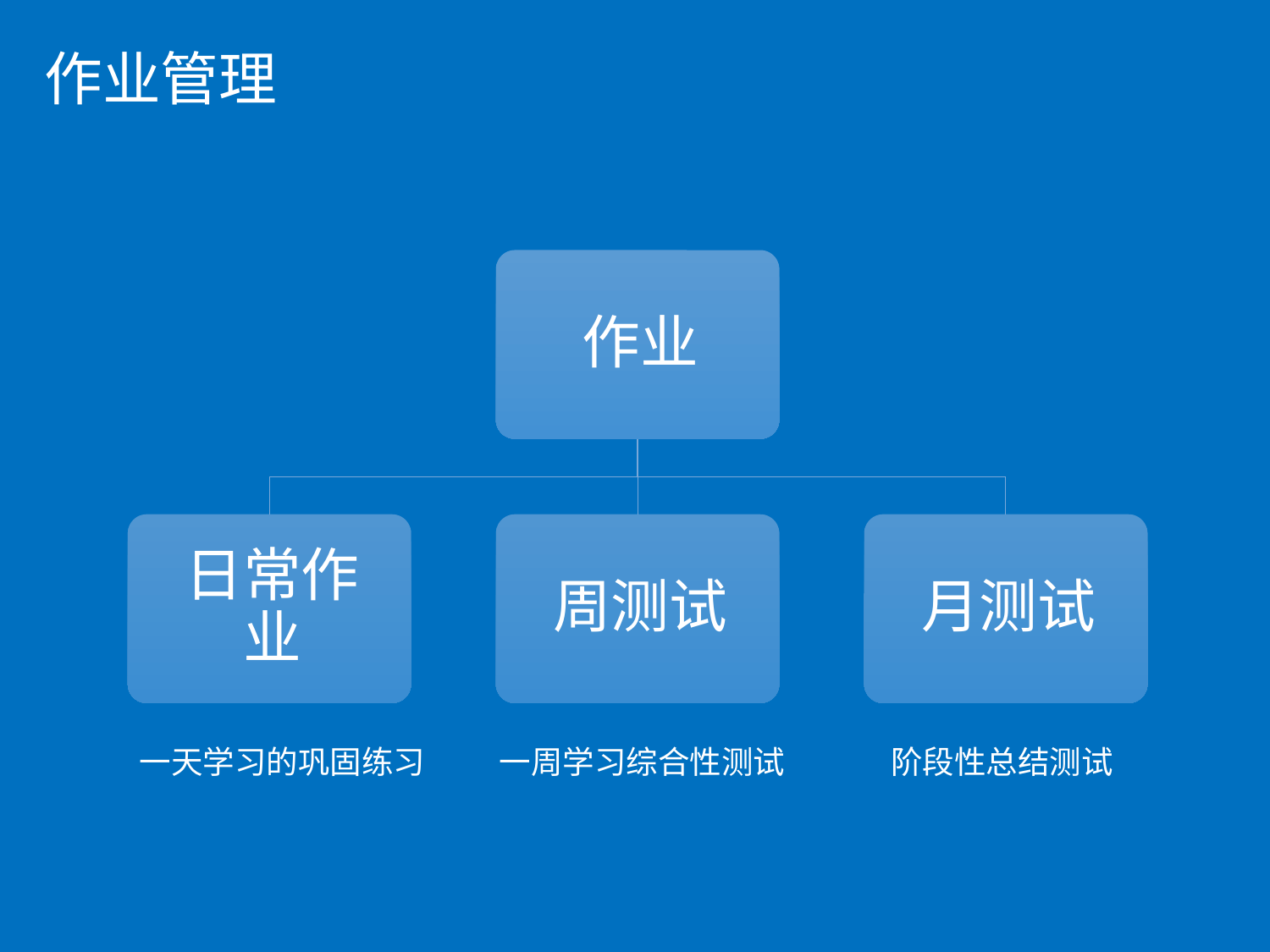

# 作业管理
作业
日常作业
周测试
月测试
一天学习的巩固练习
一周学习综合性测试
阶段性总结测试